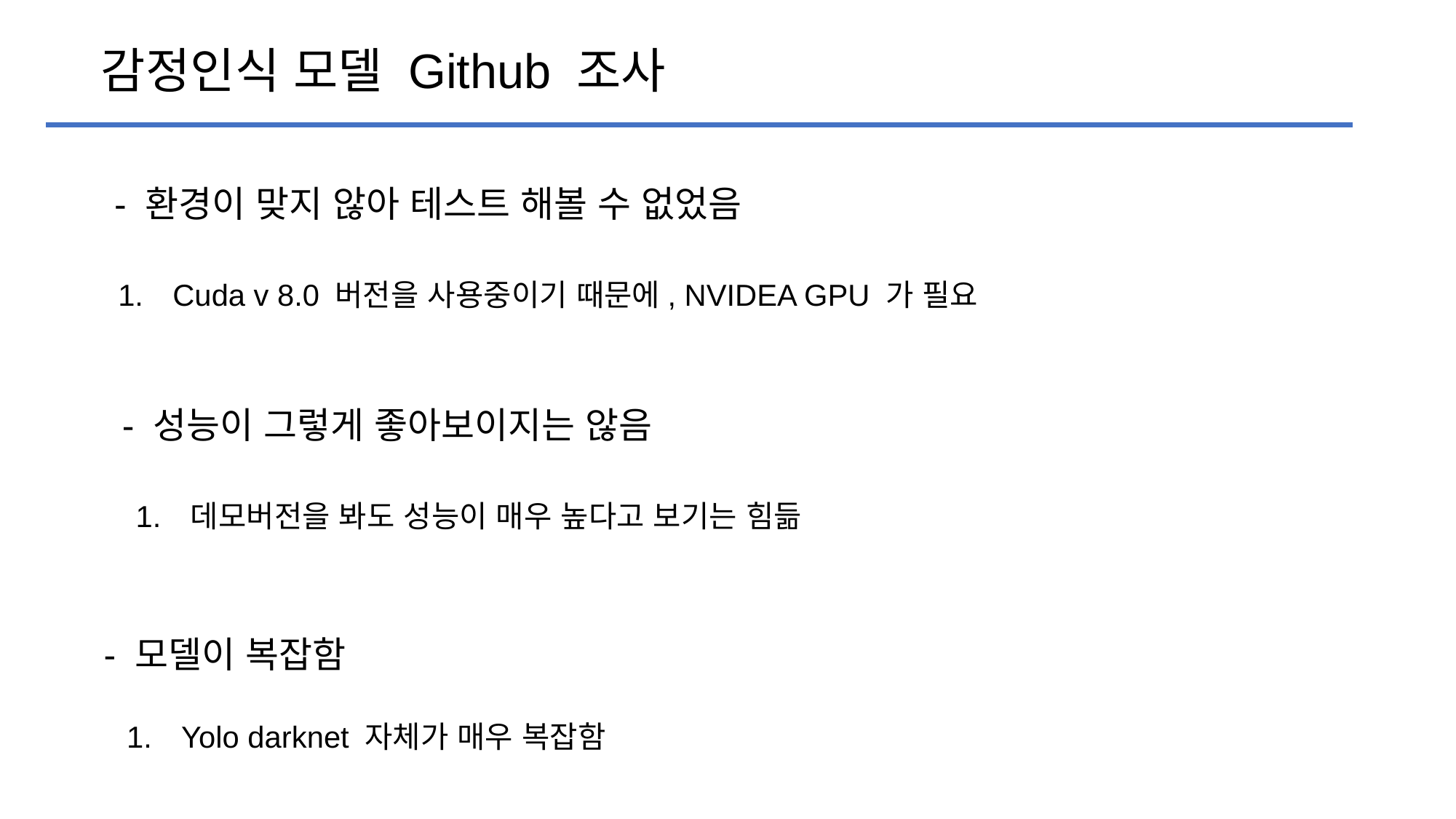

감정인식 모델 Github 조사
- 환경이 맞지 않아 테스트 해볼 수 없었음
Cuda v 8.0 버전을 사용중이기 때문에, NVIDEA GPU 가 필요

- 성능이 그렇게 좋아보이지는 않음
데모버전을 봐도 성능이 매우 높다고 보기는 힘듦
- 모델이 복잡함
Yolo darknet 자체가 매우 복잡함